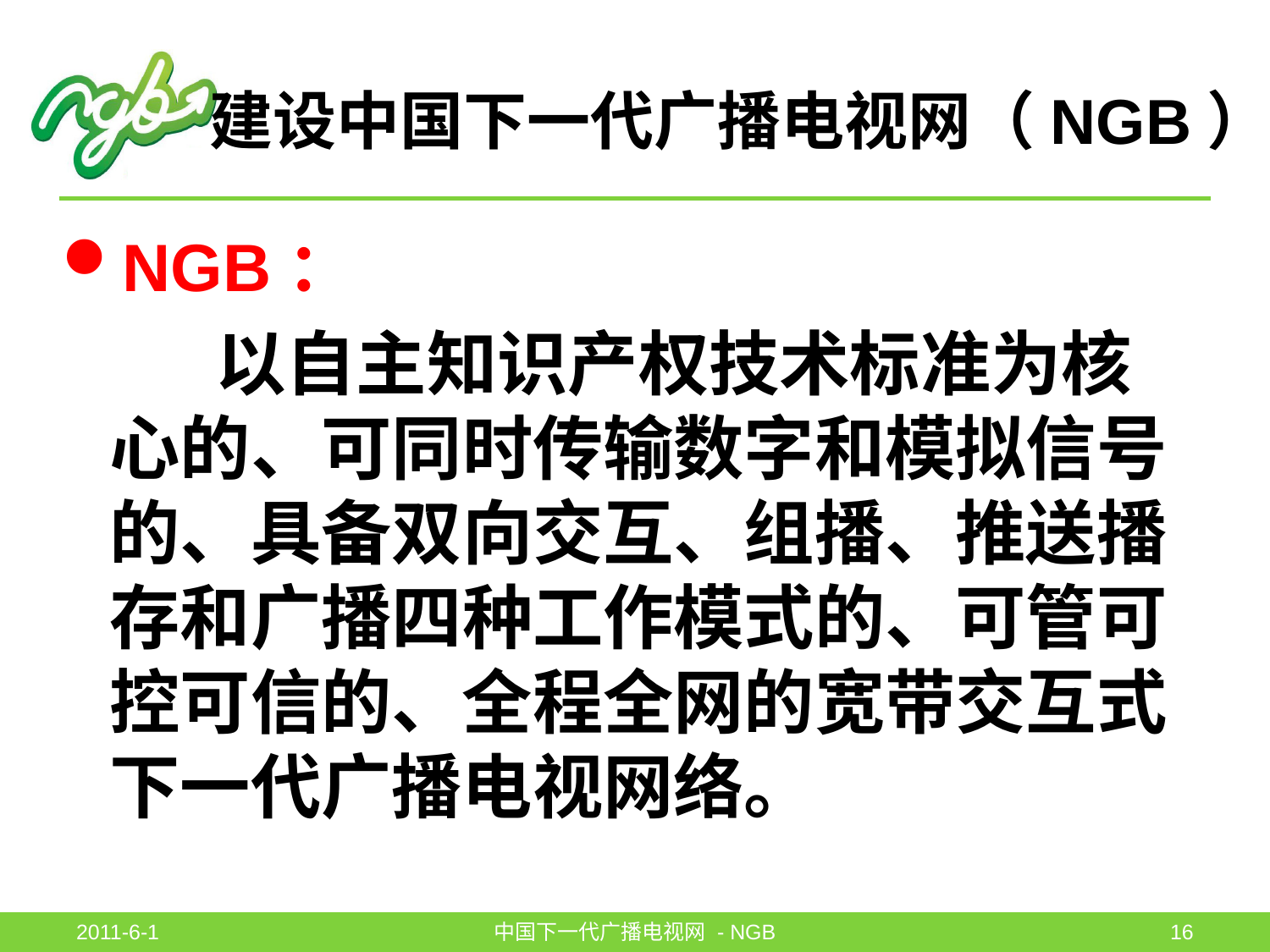

# 建设中国下一代广播电视网（NGB）
NGB：
         以自主知识产权技术标准为核心的、可同时传输数字和模拟信号的、具备双向交互、组播、推送播存和广播四种工作模式的、可管可控可信的、全程全网的宽带交互式下一代广播电视网络。

2011-6-1
中国下一代广播电视网 - NGB
16